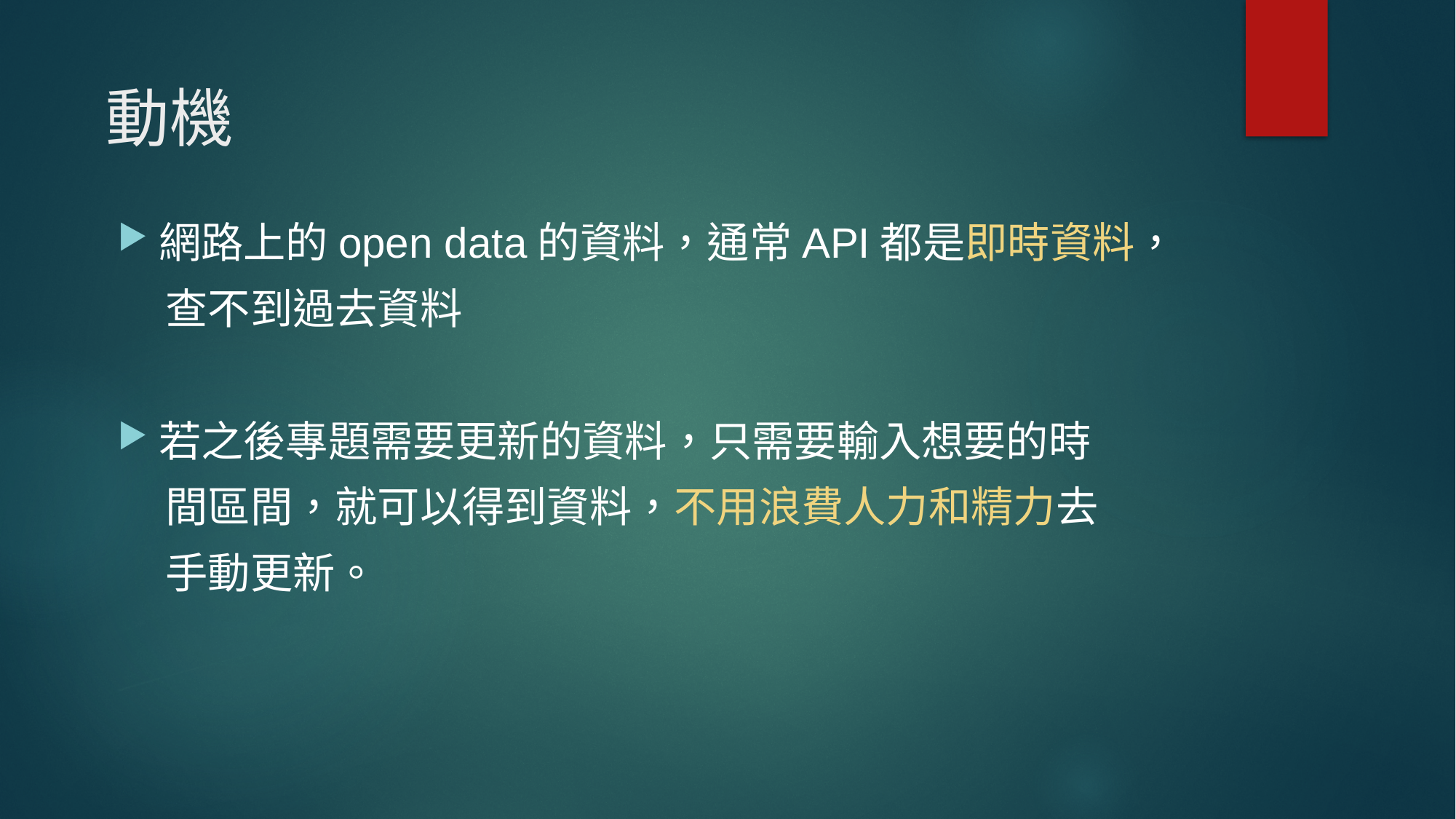

動機
網路上的open data的資料，通常API都是即時資料，
    查不到過去資料

若之後專題需要更新的資料，只需要輸入想要的時
    間區間，就可以得到資料，不用浪費人力和精力去
    手動更新。